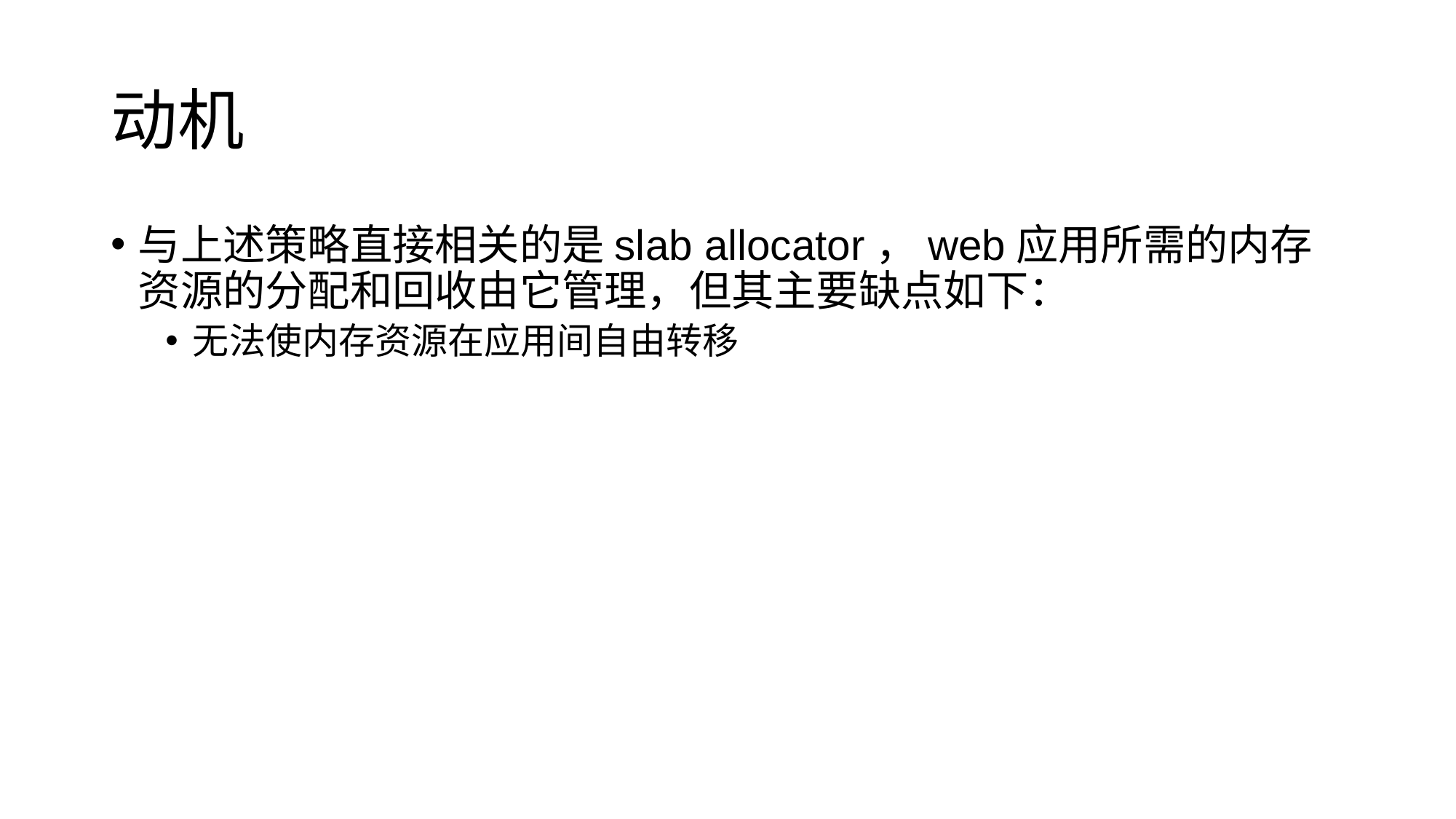

# 动机
与上述策略直接相关的是slab allocator，web应用所需的内存资源的分配和回收由它管理，但其主要缺点如下：
无法使内存资源在应用间自由转移